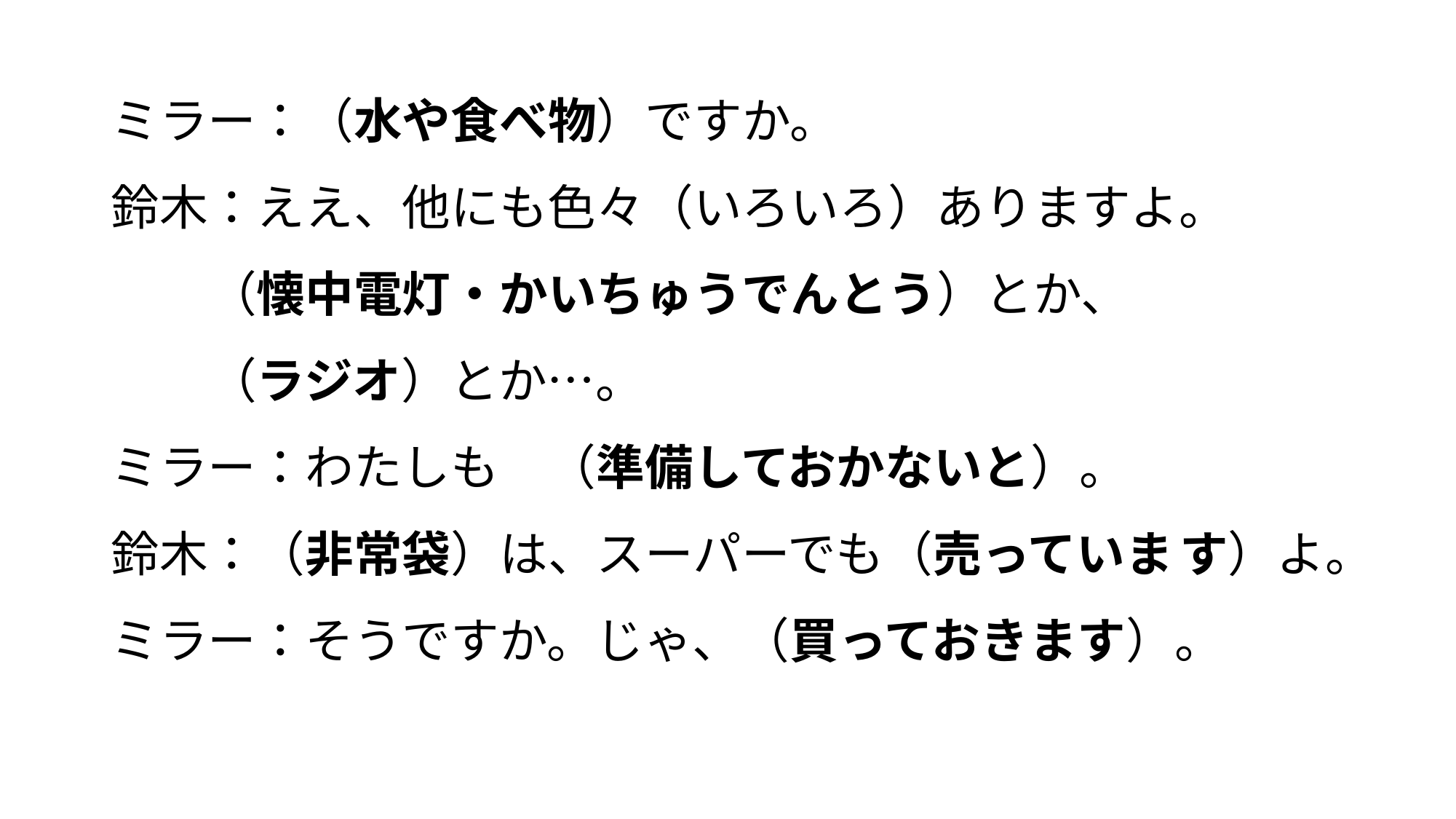

ミラー：（水や食べ物）ですか。
鈴木：ええ、他にも色々（いろいろ）ありますよ。
	（懐中電灯・かいちゅうでんとう）とか、
	（ラジオ）とか…。
ミラー：わたしも　（準備しておかないと）。
鈴木：（非常袋）は、スーパーでも（売っていま		す）よ。
ミラー：そうですか。じゃ、（買っておきます）。